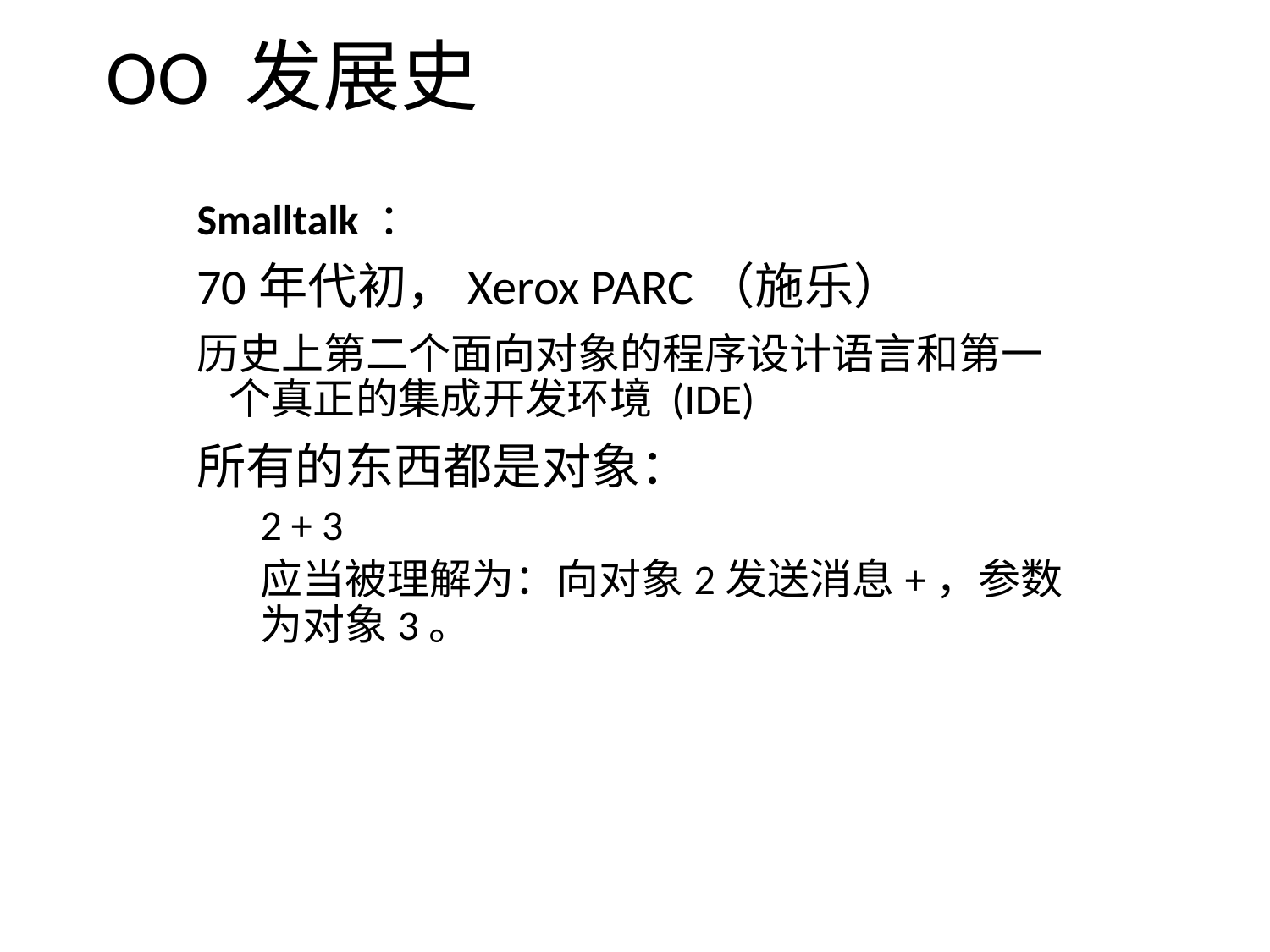

OO 发展史
Smalltalk ：
70年代初，Xerox PARC（施乐）
历史上第二个面向对象的程序设计语言和第一个真正的集成开发环境 (IDE)
所有的东西都是对象：
2 + 3
应当被理解为：向对象2发送消息+，参数为对象3。